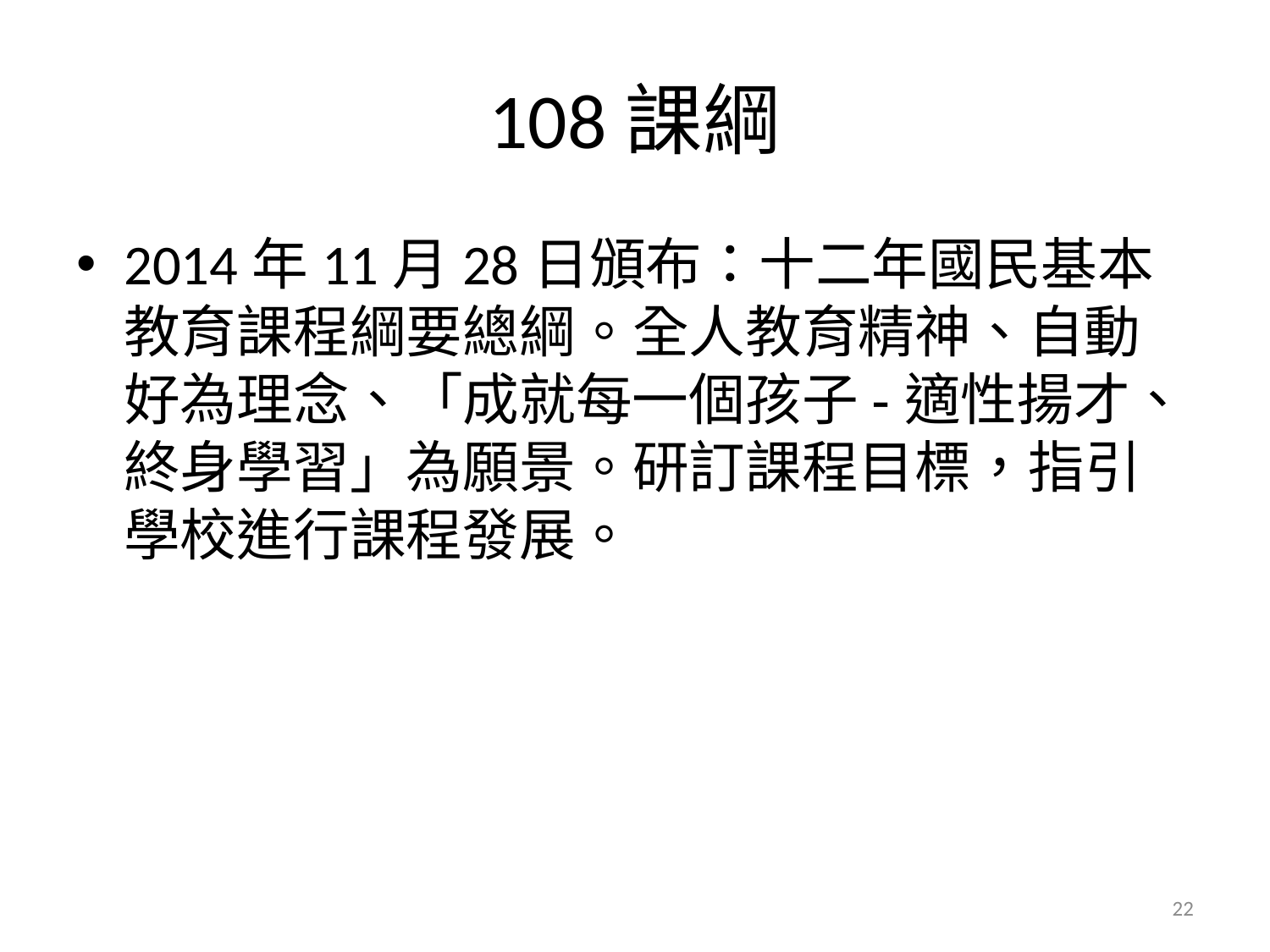

# 108課綱
2014年11月28日頒布：十二年國民基本教育課程綱要總綱。全人教育精神、自動好為理念、「成就每一個孩子-適性揚才、終身學習」為願景。研訂課程目標，指引學校進行課程發展。

22